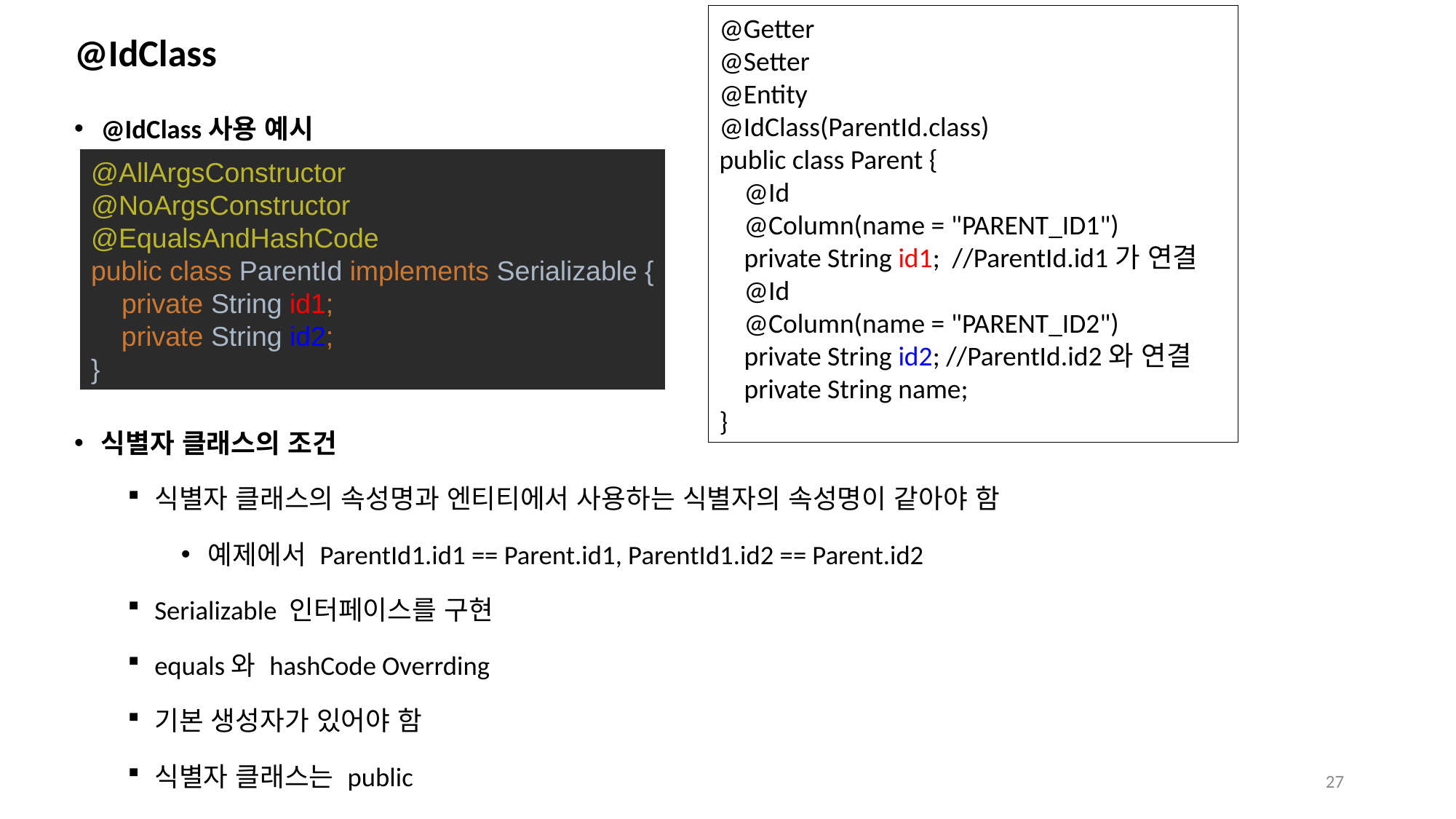

@Getter
@Setter
@Entity
@IdClass(ParentId.class)
public class Parent {
    @Id
    @Column(name = "PARENT_ID1")
    private String id1;  //ParentId.id1가 연결
    @Id
    @Column(name = "PARENT_ID2")
    private String id2; //ParentId.id2와 연결
    private String name;
}
# @IdClass
@IdClass사용 예시

식별자 클래스의 조건
식별자 클래스의 속성명과 엔티티에서 사용하는 식별자의 속성명이 같아야 함
예제에서 ParentId1.id1 == Parent.id1, ParentId1.id2 == Parent.id2
Serializable 인터페이스를 구현
equals와 hashCode Overrding
기본 생성자가 있어야 함
식별자 클래스는 public

@AllArgsConstructor
@NoArgsConstructor
@EqualsAndHashCode
public class ParentId implements Serializable {
    private String id1;
    private String id2;
}
27